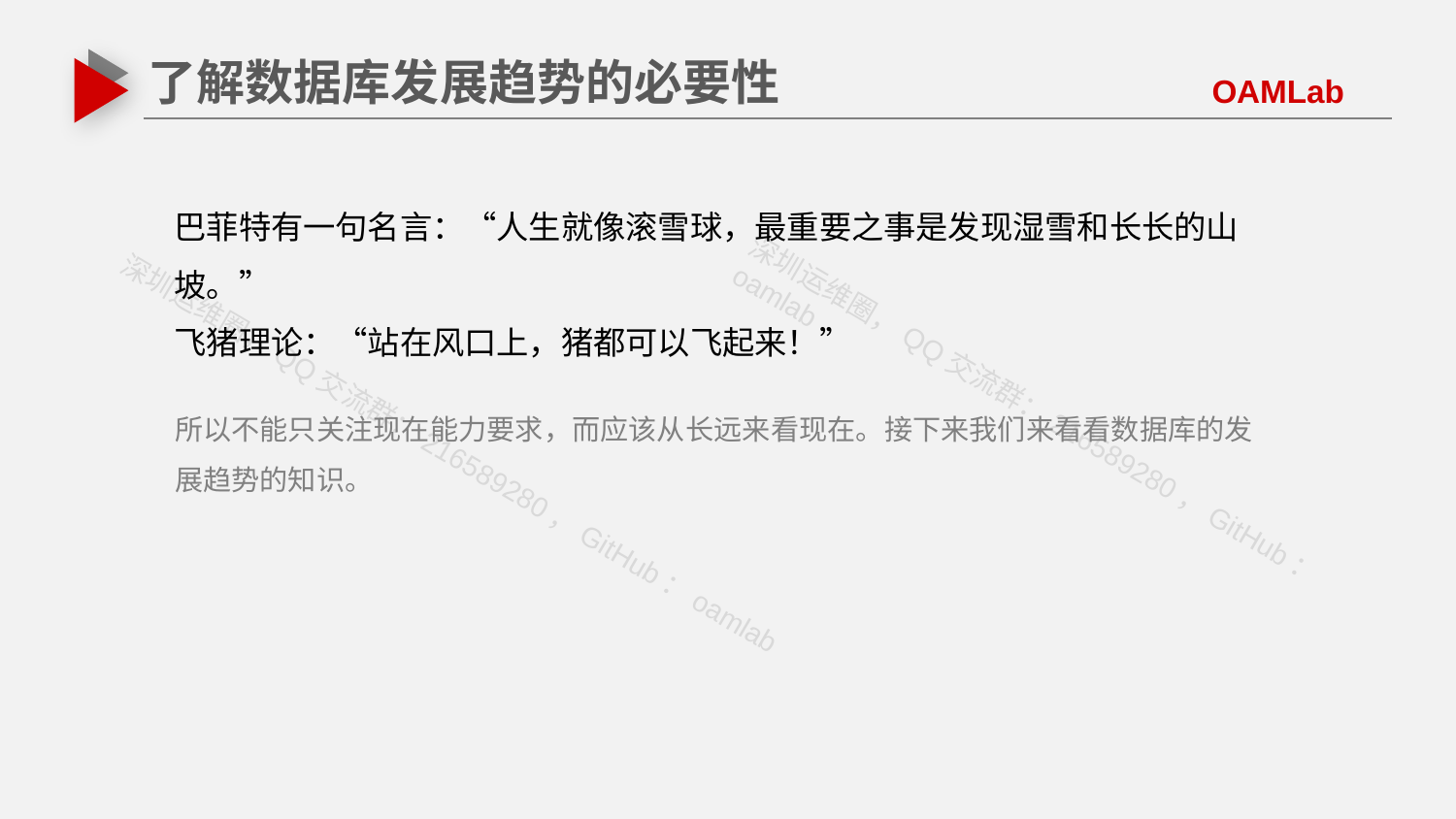

了解数据库发展趋势的必要性
巴菲特有一句名言：“人生就像滚雪球，最重要之事是发现湿雪和长长的山坡。”
飞猪理论：“站在风口上，猪都可以飞起来！”
所以不能只关注现在能力要求，而应该从长远来看现在。接下来我们来看看数据库的发展趋势的知识。